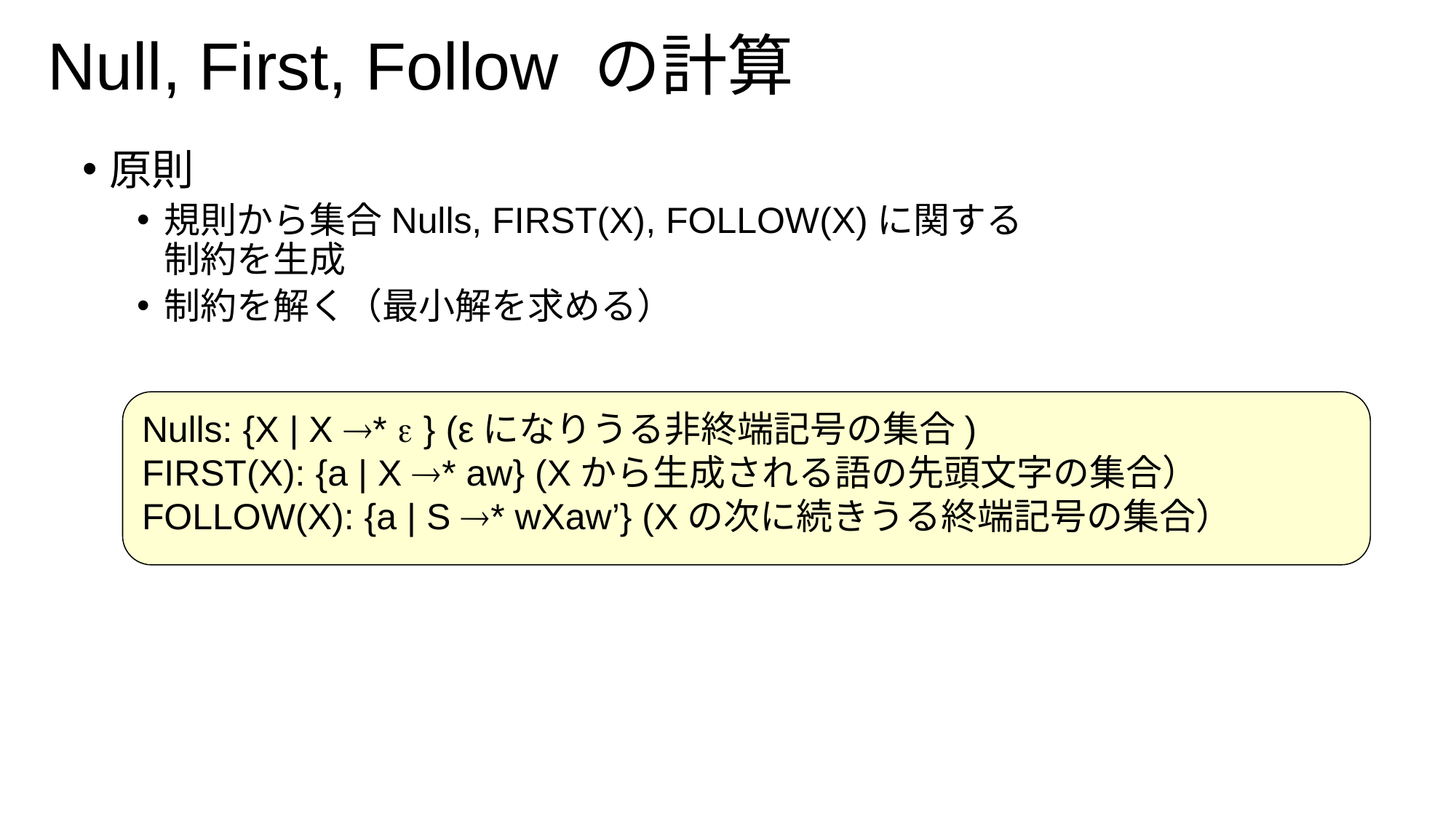

# Null, First, Follow の計算
原則
規則から集合Nulls, FIRST(X), FOLLOW(X)に関する
制約を生成
制約を解く（最小解を求める）
Nulls: {X | X →* ε } (εになりうる非終端記号の集合)
FIRST(X): {a | X →* aw} (Xから生成される語の先頭文字の集合）
FOLLOW(X): {a | S →* wXaw’} (Xの次に続きうる終端記号の集合）